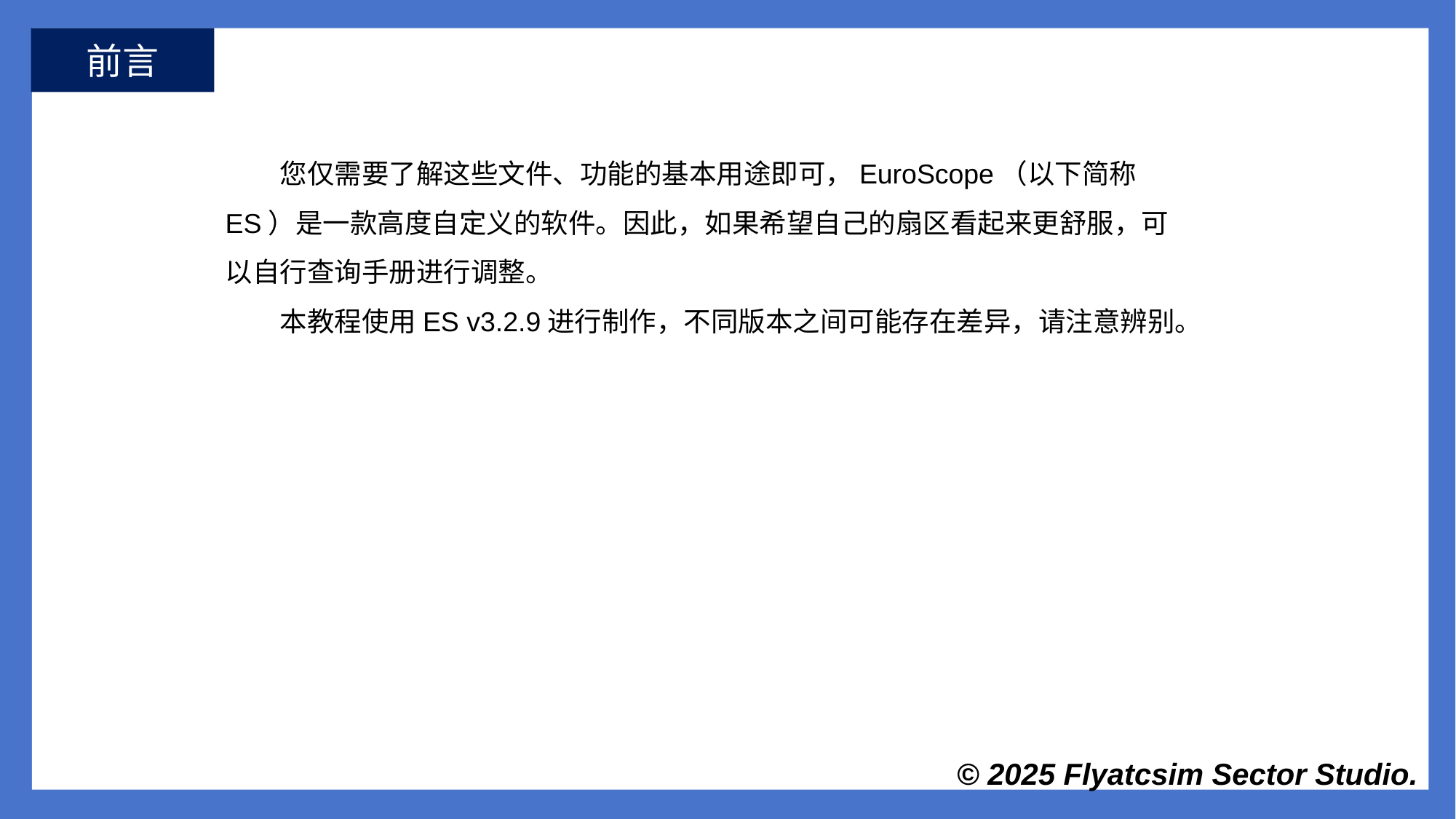

目前来讲，ES有以下几种版本可在官网下载：v3.2.9、v3.2.3.2、v3.2.3.2。详见以下表格。
其中，v3.2.4目前安装包以从ES官网下架。

前言
您仅需要了解这些文件、功能的基本用途即可，EuroScope（以下简称ES）是一款高度自定义的软件。因此，如果希望自己的扇区看起来更舒服，可以自行查询手册进行调整。
本教程使用ES v3.2.9进行制作，不同版本之间可能存在差异，请注意辨别。

| 版本号 | 优点 | 缺点 | 安装包地址 |
| --- | --- | --- | --- |
| v3.2.9 | 开模拟机不会卡航向(指出现模拟机H007的现象)。 | 无模拟机窗口。 | v3.2.9 |
| v3.2.4 | 支持Vatsim协议fsd 不含token验证的最后一个Euroscope版本。 | 官网无安装包， 只能自行搜寻。 | N/A |
| v3.2.3.2 & v3.2.2.3 | 支持模拟机窗口， 支持新版文字ATIS。 | 偶尔会出现卡航向的情况 | v3.2.3.2 & v3.2.2.3 |
| 其他版本(<v3.2.2.3) | 支持中文航路点显示(部分)。 | 文字ATIS无法正常使用。 | N/A |